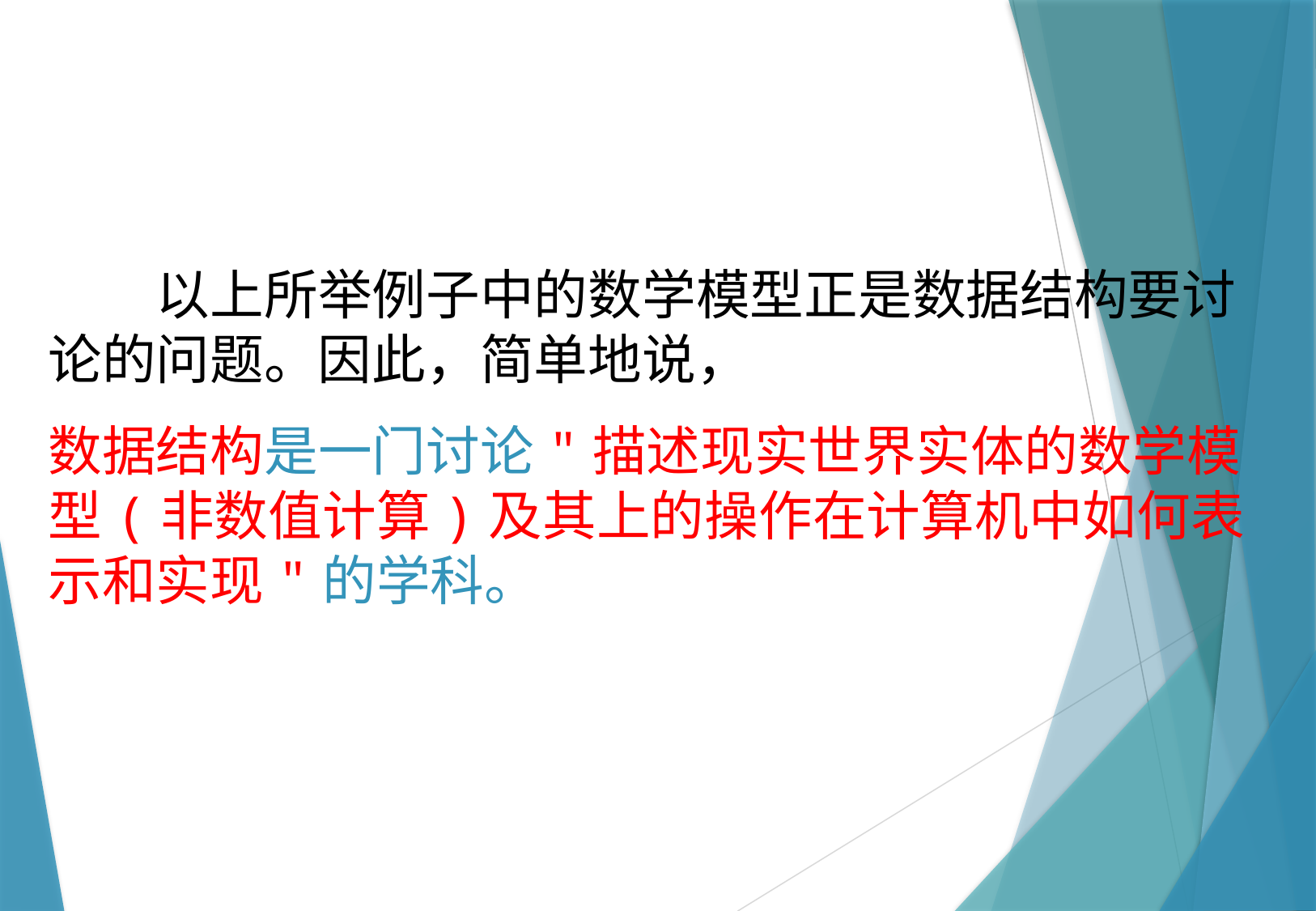

以上所举例子中的数学模型正是数据结构要讨论的问题。因此，简单地说，
数据结构是一门讨论"描述现实世界实体的数学模型(非数值计算)及其上的操作在计算机中如何表示和实现"的学科。